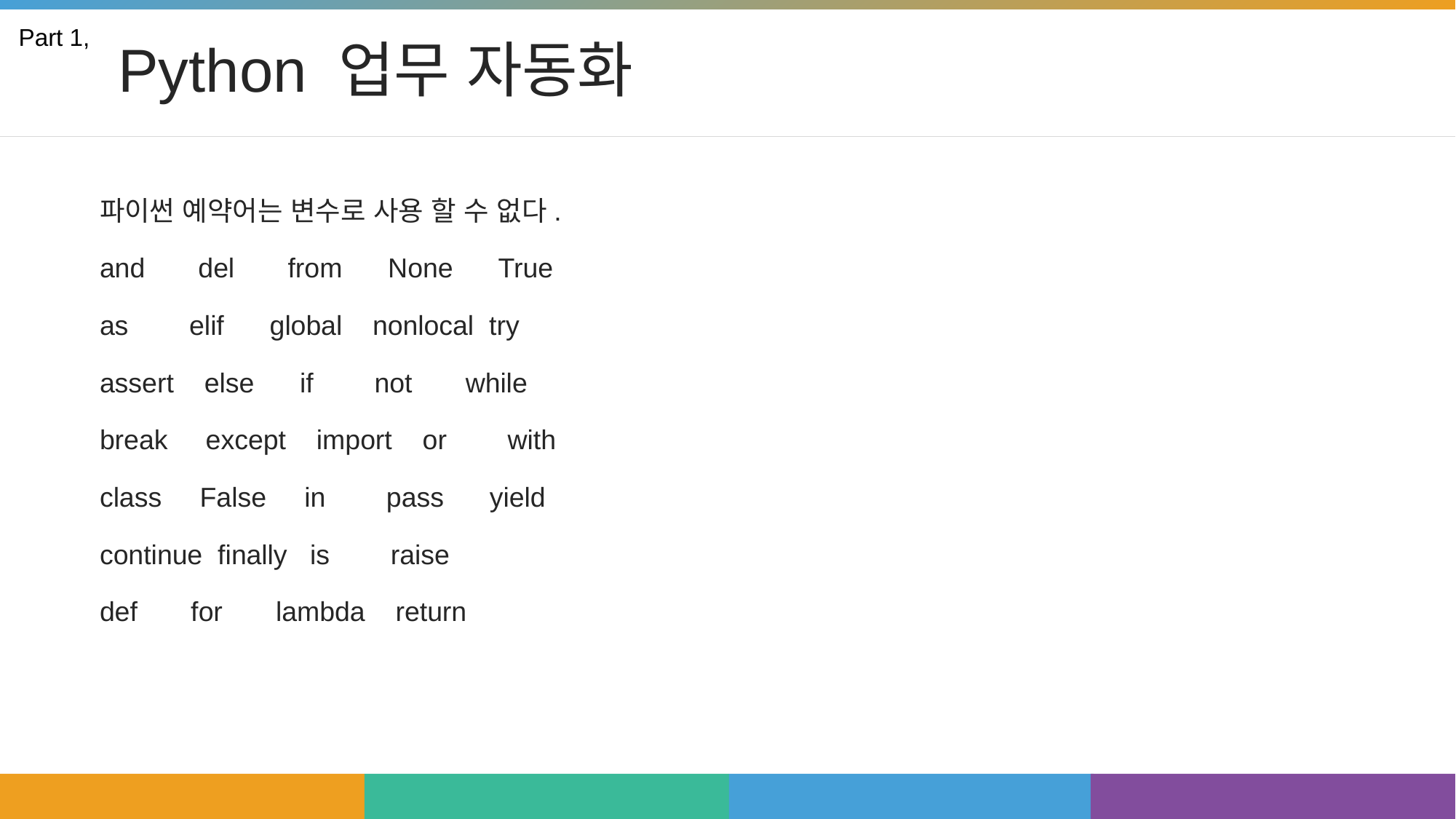

# Python 업무 자동화
Part 1,
파이썬 예약어는 변수로 사용 할 수 없다.
and       del       from      None      True
as        elif      global    nonlocal  try
assert    else      if        not       while
break     except    import    or        with
class     False     in        pass      yield
continue  finally   is        raise
def       for       lambda    return